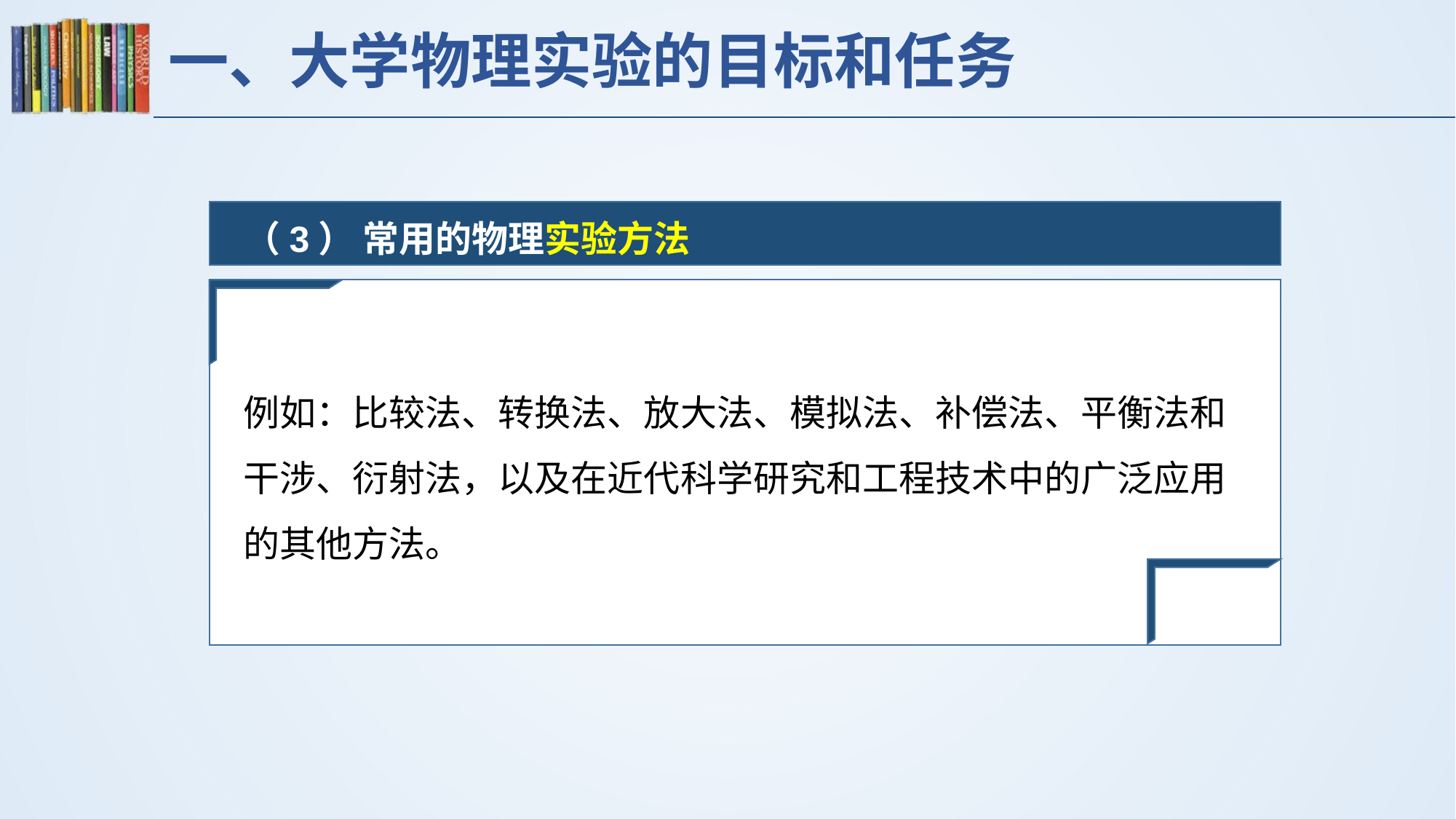

# 一、大学物理实验的目标和任务

（3） 常用的物理实验方法

例如：比较法、转换法、放大法、模拟法、补偿法、平衡法和干涉、衍射法，以及在近代科学研究和工程技术中的广泛应用的其他方法。